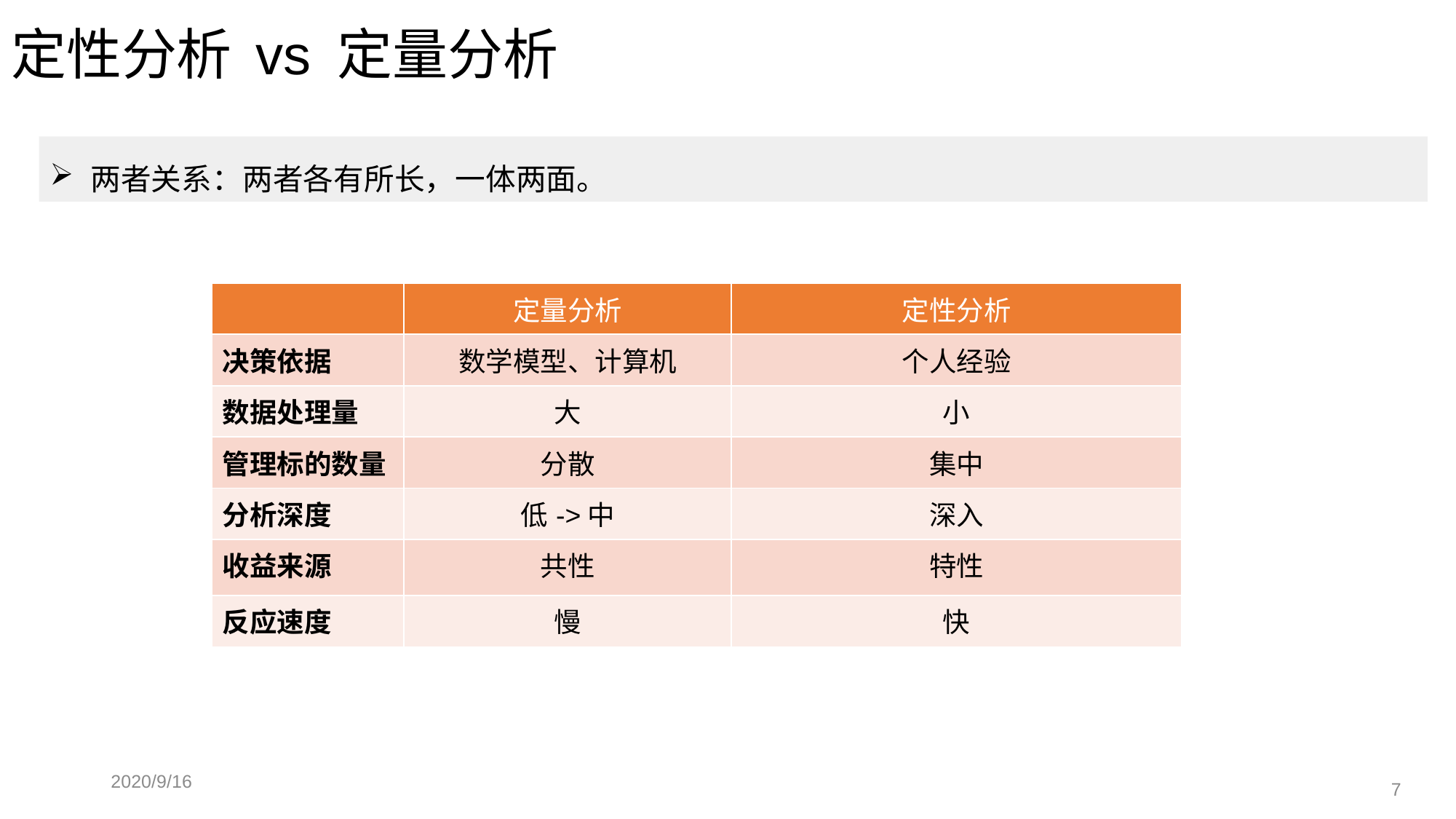

定性分析 vs 定量分析
两者关系：两者各有所长，一体两面。
|  | 定量分析 | 定性分析 |
| --- | --- | --- |
| 决策依据 | 数学模型、计算机 | 个人经验 |
| 数据处理量 | 大 | 小 |
| 管理标的数量 | 分散 | 集中 |
| 分析深度 | 低->中 | 深入 |
| 收益来源 | 共性 | 特性 |
| 反应速度 | 慢 | 快 |
2020/9/16
7